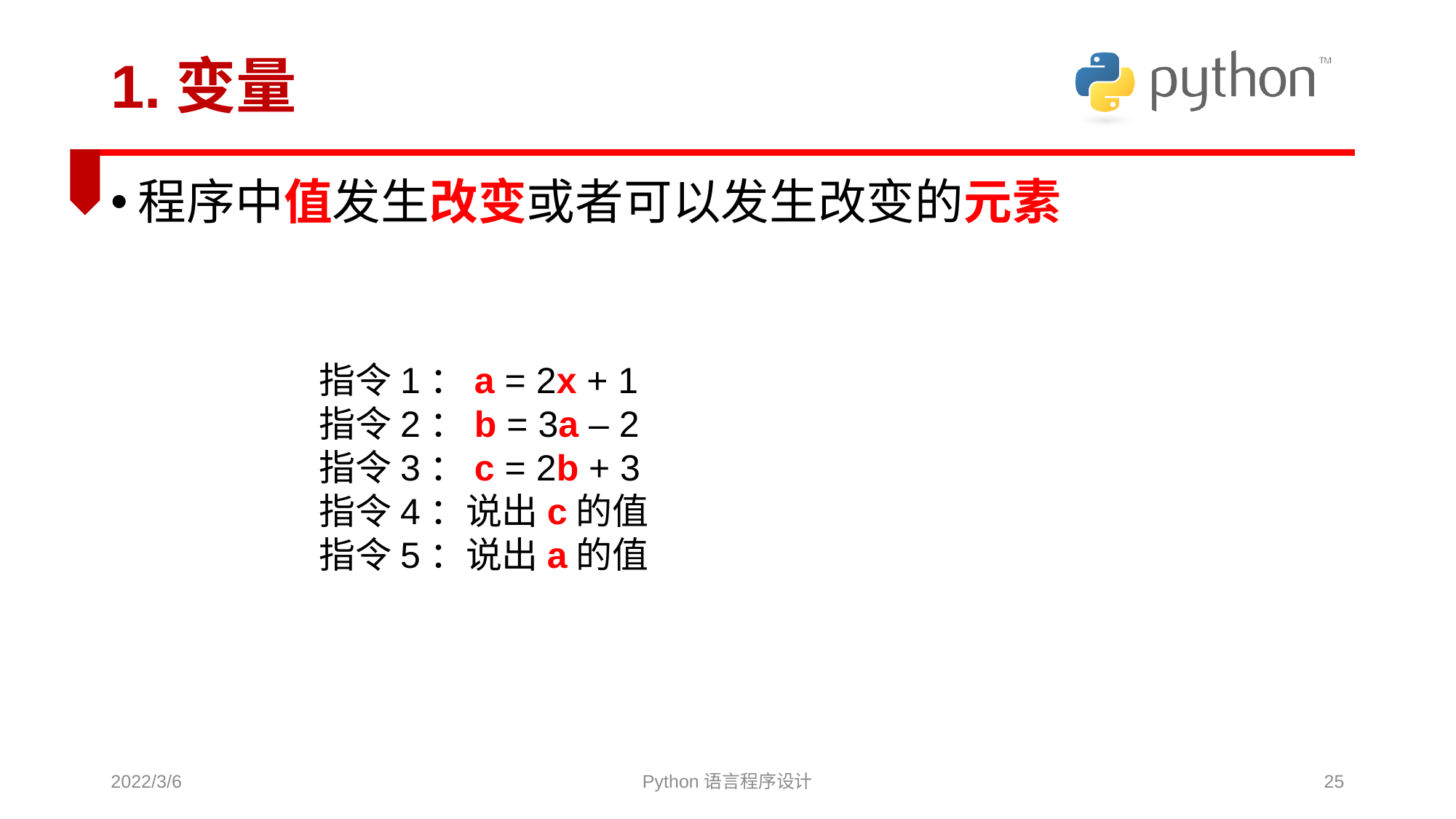

# 1.变量
程序中值发生改变或者可以发生改变的元素

指令1：a = 2x + 1
指令2：b = 3a – 2
指令3：c = 2b + 3
指令4：说出c的值
指令5：说出a的值
2022/3/6
Python语言程序设计
25